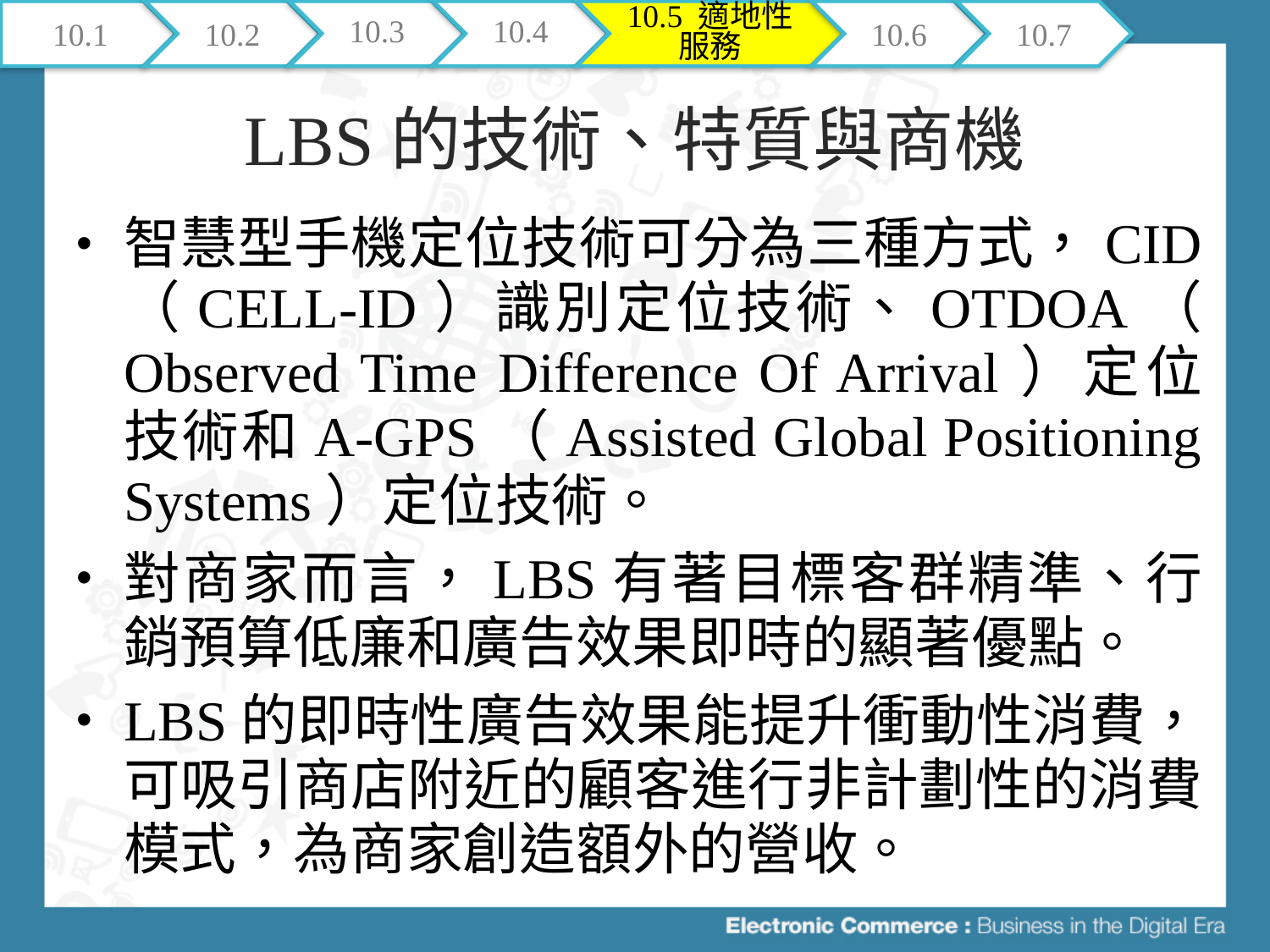

10.1
10.2
10.3
10.4
10.5 適地性服務
10.6
10.7
# LBS的技術、特質與商機
智慧型手機定位技術可分為三種方式，CID （CELL-ID）識別定位技術、OTDOA（ Observed Time Difference Of Arrival）定位技術和A-GPS（Assisted Global Positioning Systems）定位技術。
對商家而言，LBS有著目標客群精準、行銷預算低廉和廣告效果即時的顯著優點。
LBS的即時性廣告效果能提升衝動性消費，可吸引商店附近的顧客進行非計劃性的消費模式，為商家創造額外的營收。